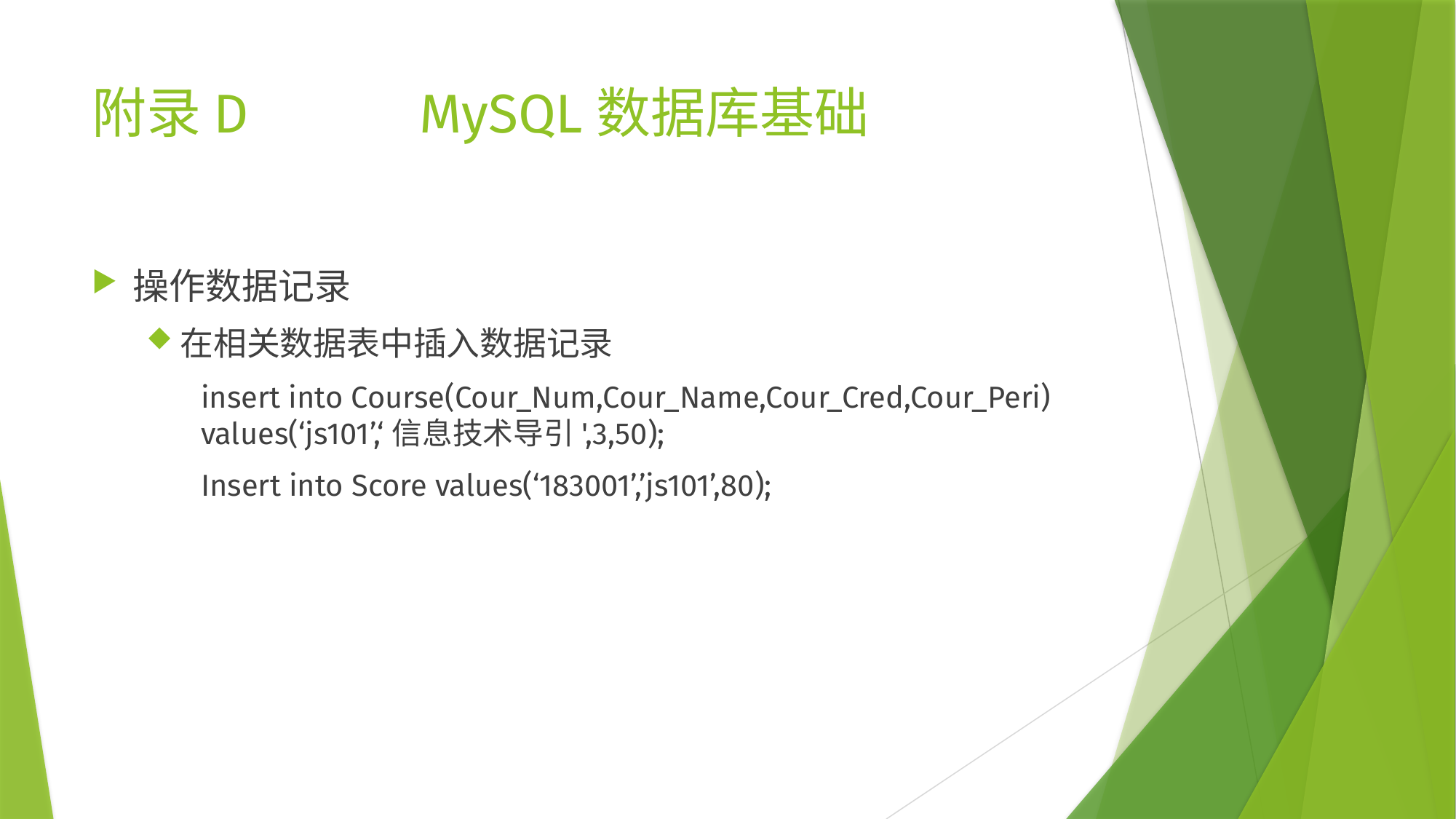

# 附录D		MySQL数据库基础
操作数据记录
在相关数据表中插入数据记录
insert into Course(Cour_Num,Cour_Name,Cour_Cred,Cour_Peri) values(‘js101’,‘信息技术导引',3,50);
Insert into Score values(‘183001’,’js101’,80);